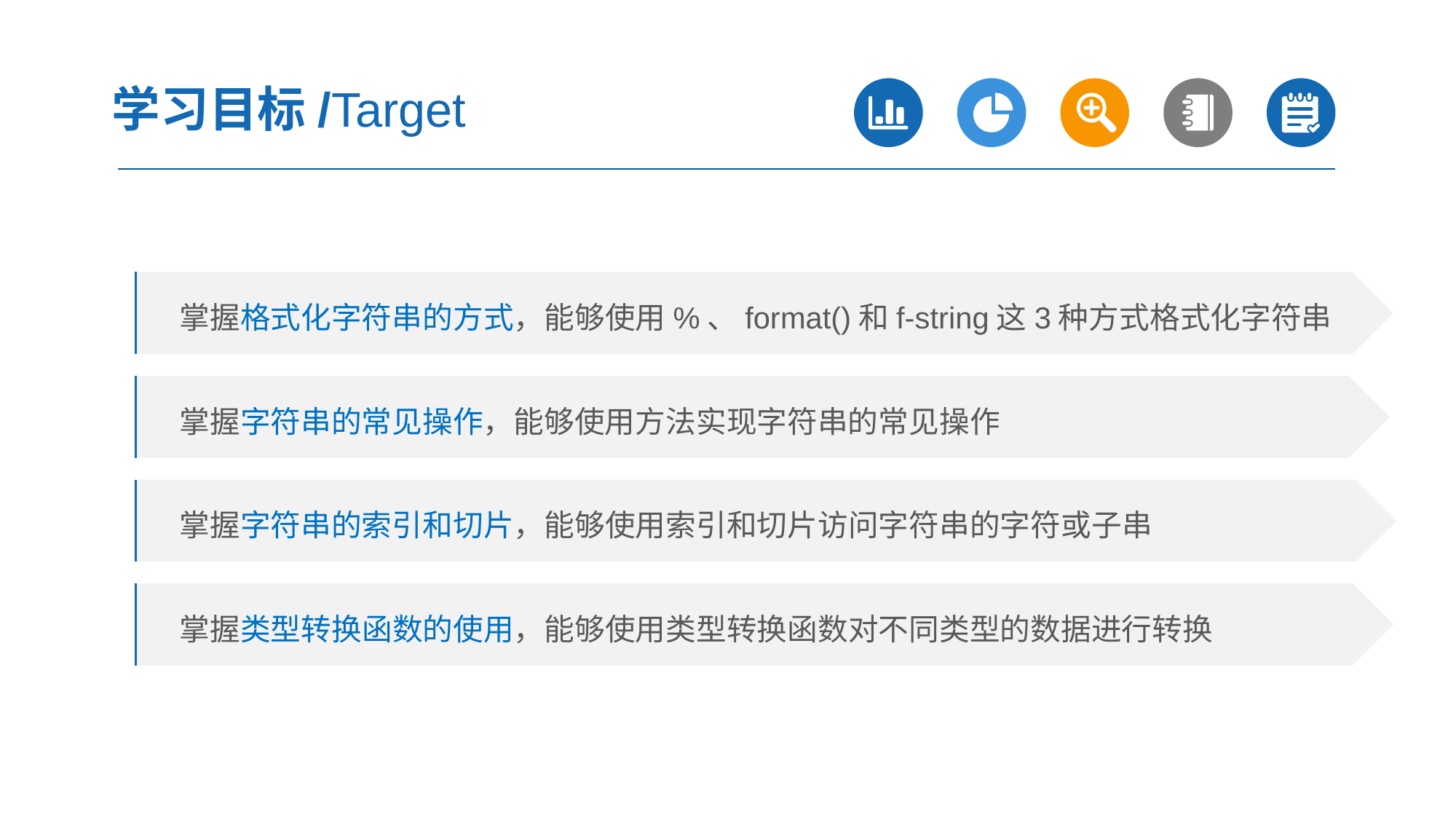

学习目标/Target
    掌握格式化字符串的方式，能够使用%、format()和f-string这3种方式格式化字符串

    掌握字符串的常见操作，能够使用方法实现字符串的常见操作

    掌握字符串的索引和切片，能够使用索引和切片访问字符串的字符或子串

    掌握类型转换函数的使用，能够使用类型转换函数对不同类型的数据进行转换